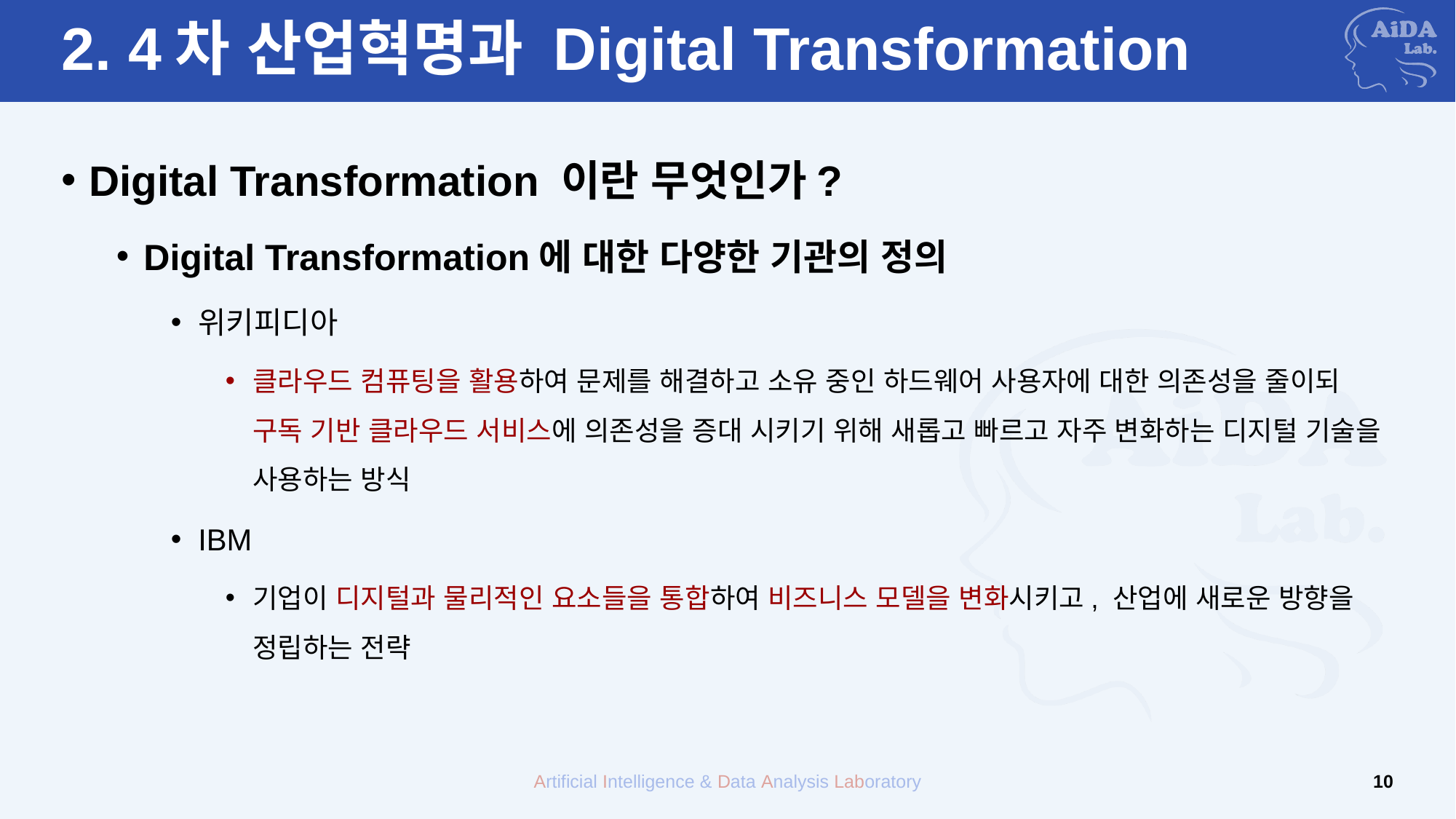

# 2. 4차 산업혁명과 Digital Transformation
Digital Transformation 이란 무엇인가?
Digital Transformation에 대한 다양한 기관의 정의
위키피디아
클라우드 컴퓨팅을 활용하여 문제를 해결하고 소유 중인 하드웨어 사용자에 대한 의존성을 줄이되 구독 기반 클라우드 서비스에 의존성을 증대 시키기 위해 새롭고 빠르고 자주 변화하는 디지털 기술을 사용하는 방식
IBM
기업이 디지털과 물리적인 요소들을 통합하여 비즈니스 모델을 변화시키고, 산업에 새로운 방향을 정립하는 전략
Artificial Intelligence & Data Analysis Laboratory
10